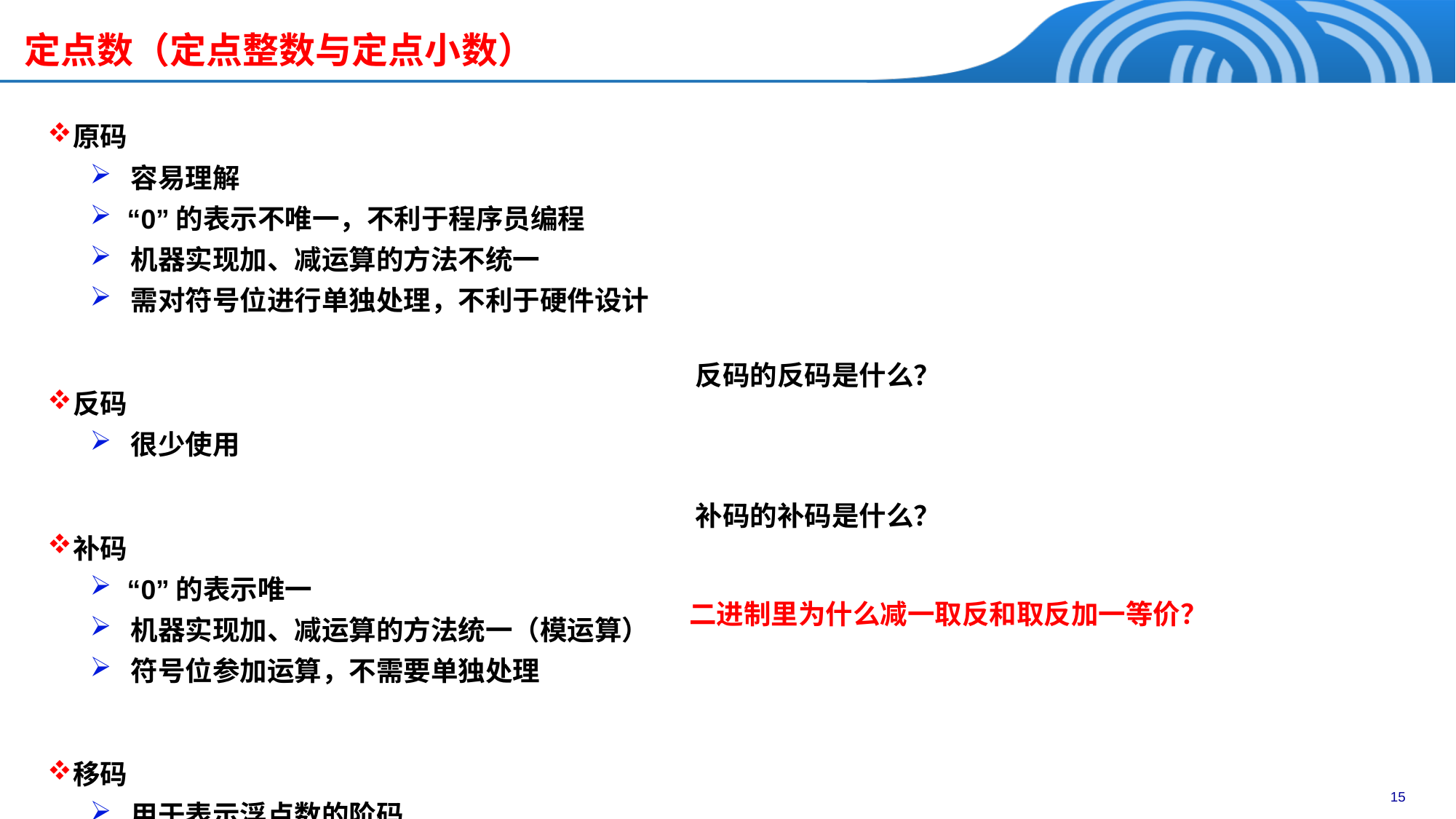

定点数（定点整数与定点小数）
原码
  容易理解
  “0”的表示不唯一，不利于程序员编程
  机器实现加、减运算的方法不统一
  需对符号位进行单独处理，不利于硬件设计

反码
  很少使用

补码
  “0”的表示唯一
  机器实现加、减运算的方法统一（模运算）
  符号位参加运算，不需要单独处理

移码
  用于表示浮点数的阶码
反码的反码是什么？

补码的补码是什么？
二进制里为什么减一取反和取反加一等价？